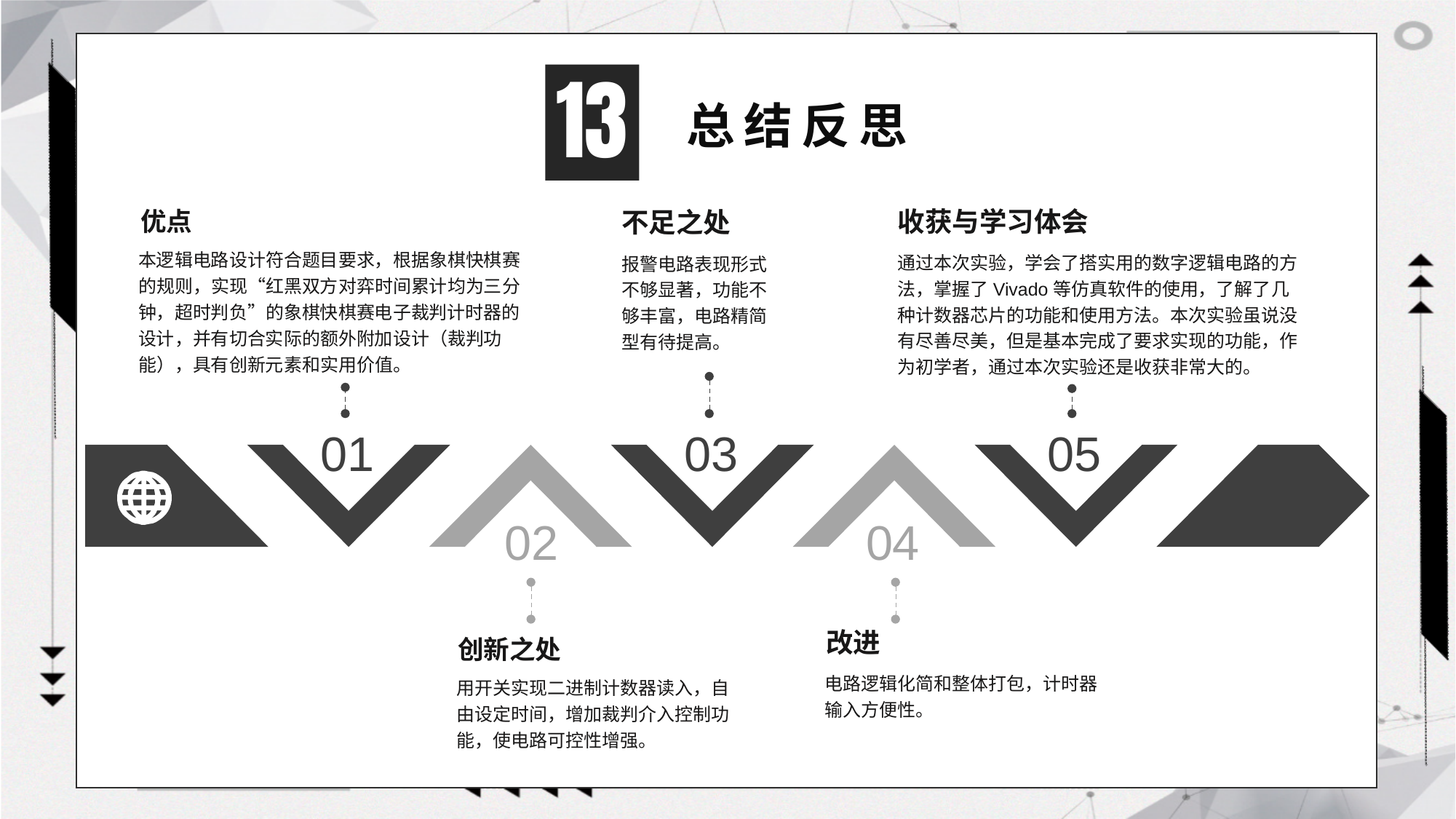

13
总结反思
收获与学习体会
优点
不足之处
本逻辑电路设计符合题目要求，根据象棋快棋赛的规则，实现“红黑双方对弈时间累计均为三分钟，超时判负”的象棋快棋赛电子裁判计时器的设计，并有切合实际的额外附加设计（裁判功能），具有创新元素和实用价值。
通过本次实验，学会了搭实用的数字逻辑电路的方法，掌握了Vivado等仿真软件的使用，了解了几种计数器芯片的功能和使用方法。本次实验虽说没有尽善尽美，但是基本完成了要求实现的功能，作为初学者，通过本次实验还是收获非常大的。
报警电路表现形式不够显著，功能不够丰富，电路精简型有待提高。
01
03
05

02
04
改进
创新之处
电路逻辑化简和整体打包，计时器输入方便性。
用开关实现二进制计数器读入，自由设定时间，增加裁判介入控制功能，使电路可控性增强。